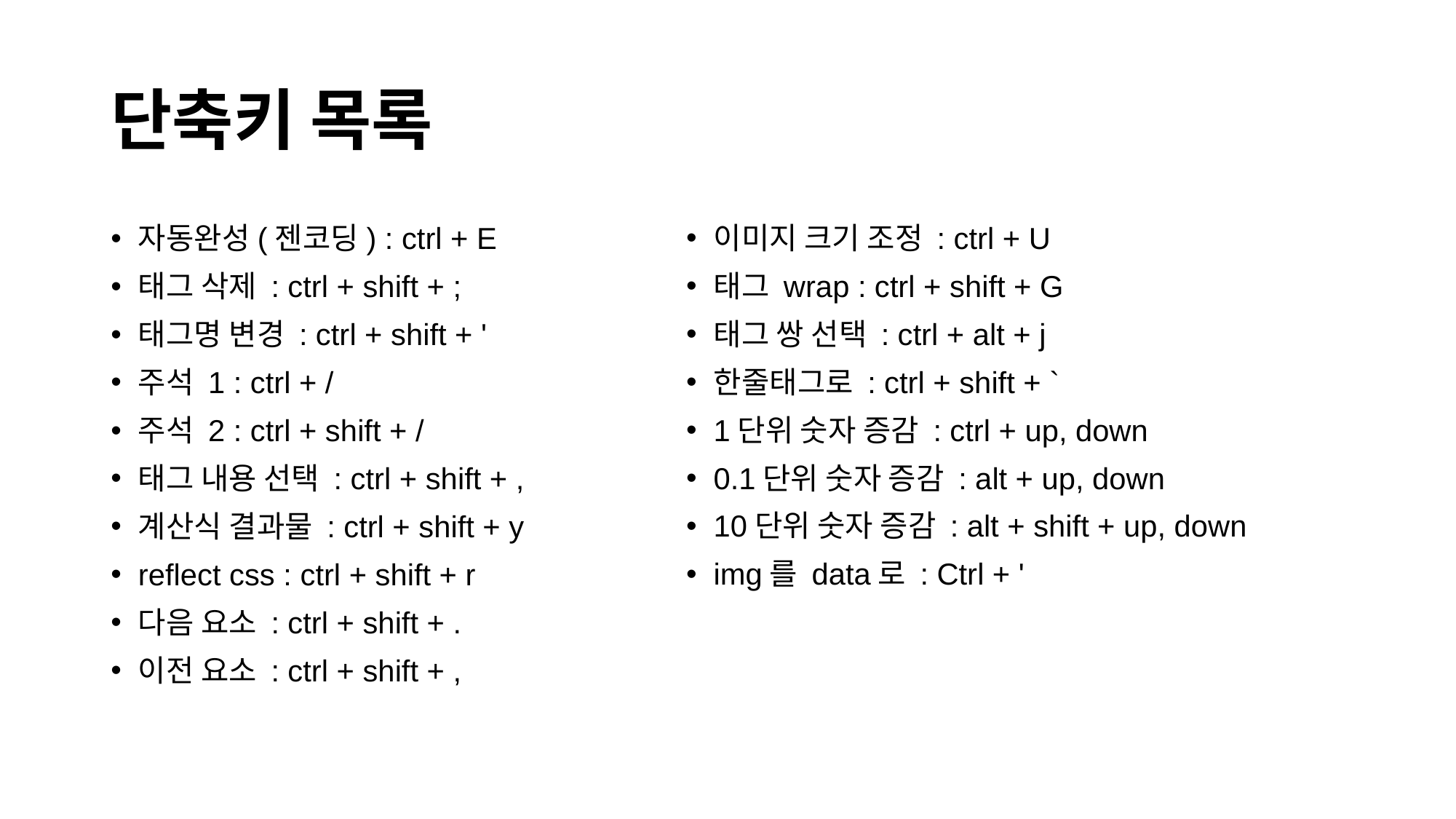

# 단축키 목록
이미지 크기 조정 : ctrl + U
태그 wrap : ctrl + shift + G
태그 쌍 선택 : ctrl + alt + j
한줄태그로 : ctrl + shift + `
1단위 숫자 증감 : ctrl + up, down
0.1단위 숫자 증감 : alt + up, down
10단위 숫자 증감 : alt + shift + up, down
img를 data로 : Ctrl + '

자동완성(젠코딩) : ctrl + E
태그 삭제 : ctrl + shift + ;
태그명 변경 : ctrl + shift + '
주석 1 : ctrl + /
주석 2 : ctrl + shift + /
태그 내용 선택 : ctrl + shift + ,
계산식 결과물 : ctrl + shift + y
reflect css : ctrl + shift + r
다음 요소 : ctrl + shift + .
이전 요소 : ctrl + shift + ,